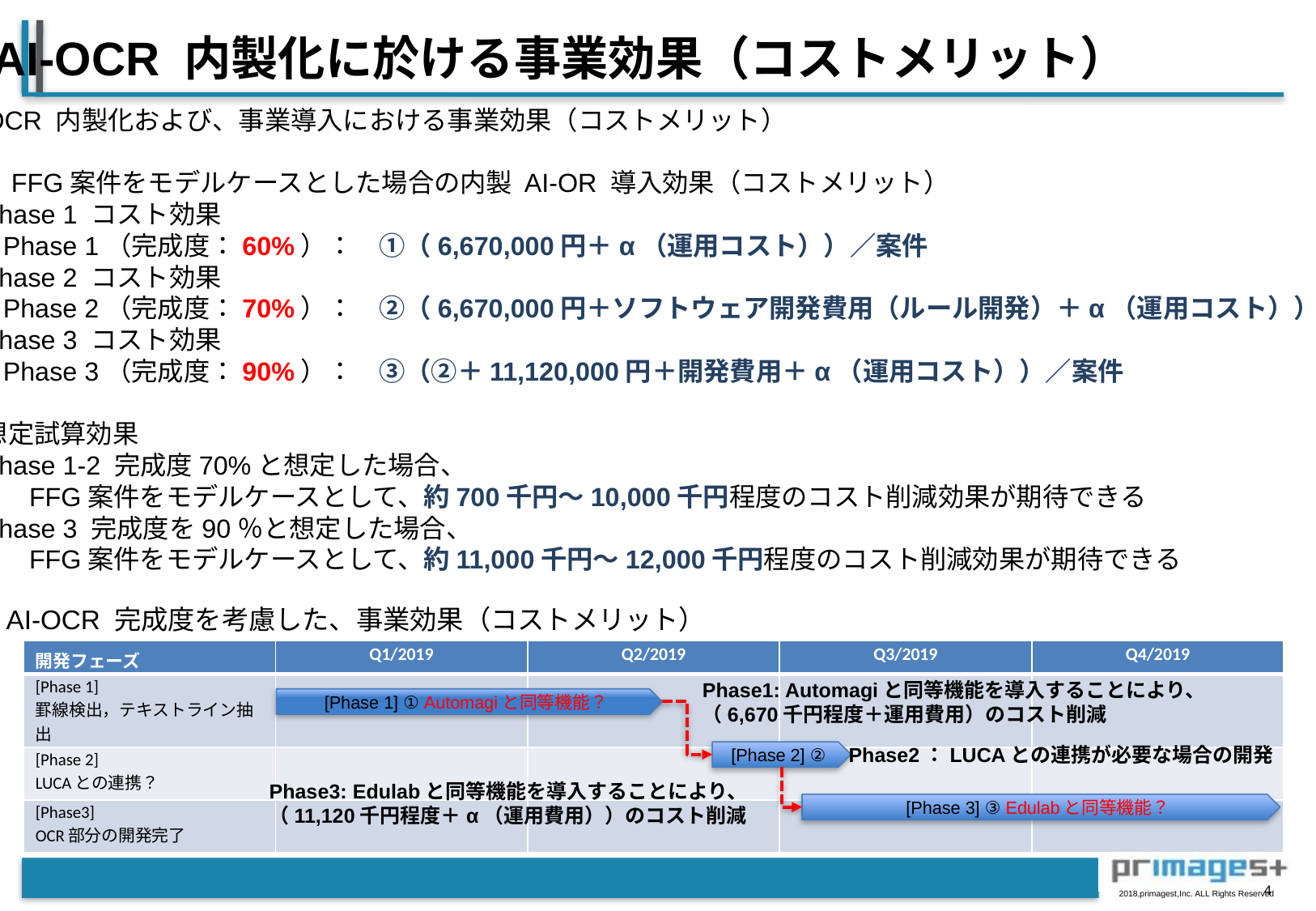

AI-OCR 内製化に於ける事業効果（コストメリット）
１．AI-OCR 内製化および、事業導入における事業効果（コストメリット）

　１.1．FFG案件をモデルケースとした場合の内製 AI-OR 導入効果（コストメリット）
　　1) Phase 1 コスト効果
　　　　Phase 1（完成度：60%）：　①（6,670,000円＋α（運用コスト））／案件
　　2) Phase 2 コスト効果
　　　　Phase 2（完成度：70%）：　②（6,670,000円＋ソフトウェア開発費用（ルール開発）＋α（運用コスト））／案件
　　3) Phase 3 コスト効果
　　　　Phase 3（完成度：90%）：　③（②＋11,120,000円＋開発費用＋α（運用コスト））／案件

　1.2. 想定試算効果
　　1) Phase 1-2 完成度70%と想定した場合、
　　　　　FFG案件をモデルケースとして、約700千円～10,000千円程度のコスト削減効果が期待できる
　　2) Phase 3 完成度を90％と想定した場合、
　　　　　FFG案件をモデルケースとして、約11,000千円～12,000千円程度のコスト削減効果が期待できる
2. AI-OCR 完成度を考慮した、事業効果（コストメリット）
| 開発フェーズ | Q1/2019 | Q2/2019 | Q3/2019 | Q4/2019 |
| --- | --- | --- | --- | --- |
| [Phase 1] 罫線検出，テキストライン抽出 |  |  |  |  |
| [Phase 2] LUCAとの連携？ |  |  |  |  |
| [Phase3] OCR部分の開発完了 |  |  |  |  |
Phase1: Automagiと同等機能を導入することにより、
（6,670千円程度＋運用費用）のコスト削減
[Phase 1] ① Automagiと同等機能？
Phase2：LUCAとの連携が必要な場合の開発
[Phase 2] ②
Phase3: Edulabと同等機能を導入することにより、
（11,120千円程度＋α（運用費用））のコスト削減
[Phase 3] ③ Edulabと同等機能？
4